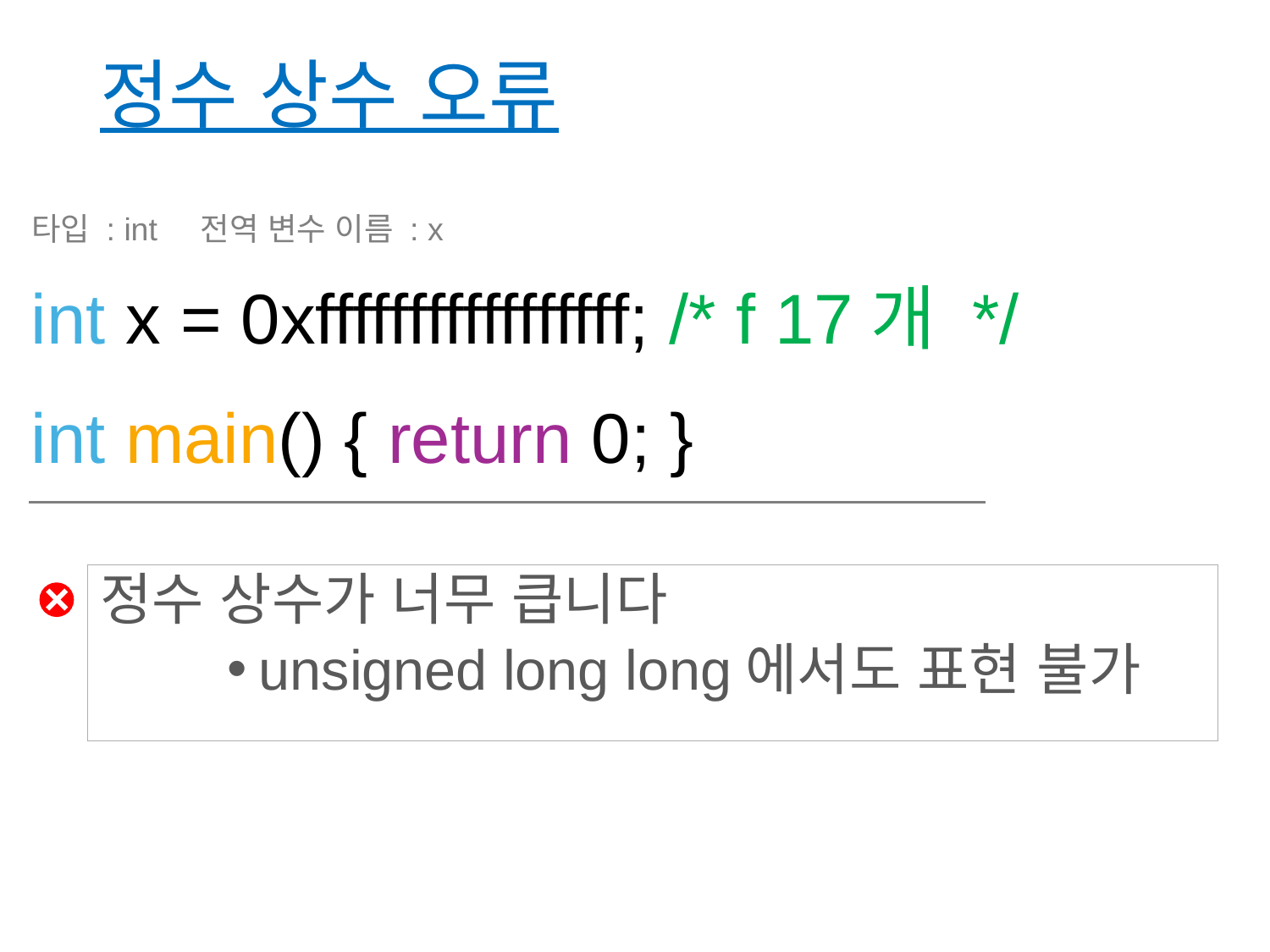

# 정수 상수 오류
타입 : int
전역 변수 이름 : x
int x = 0xfffffffffffffffff; /* f 17개 */
int main() { return 0; }
정수 상수가 너무 큽니다
unsigned long long에서도 표현 불가

C (2025)
39